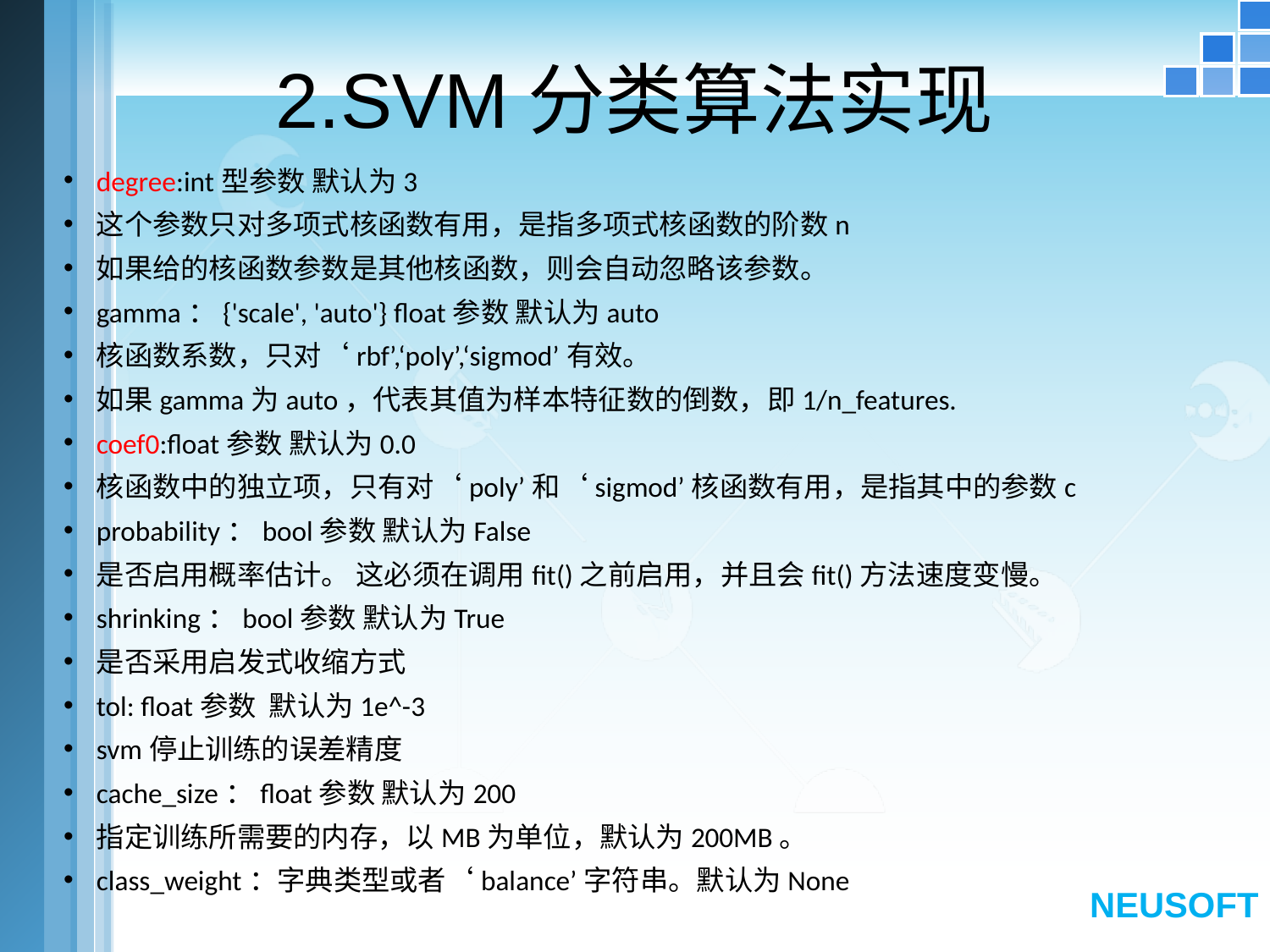

# 2.SVM分类算法实现
degree:int型参数 默认为3
这个参数只对多项式核函数有用，是指多项式核函数的阶数n
如果给的核函数参数是其他核函数，则会自动忽略该参数。
gamma：{'scale', 'auto'} float参数 默认为auto
核函数系数，只对‘rbf’,‘poly’,‘sigmod’有效。
如果gamma为auto，代表其值为样本特征数的倒数，即1/n_features.
coef0:float参数 默认为0.0
核函数中的独立项，只有对‘poly’和‘sigmod’核函数有用，是指其中的参数c
probability：bool参数 默认为False
是否启用概率估计。 这必须在调用fit()之前启用，并且会fit()方法速度变慢。
shrinking：bool参数 默认为True
是否采用启发式收缩方式
tol: float参数  默认为1e^-3
svm停止训练的误差精度
cache_size：float参数 默认为200
指定训练所需要的内存，以MB为单位，默认为200MB。
class_weight：字典类型或者‘balance’字符串。默认为None